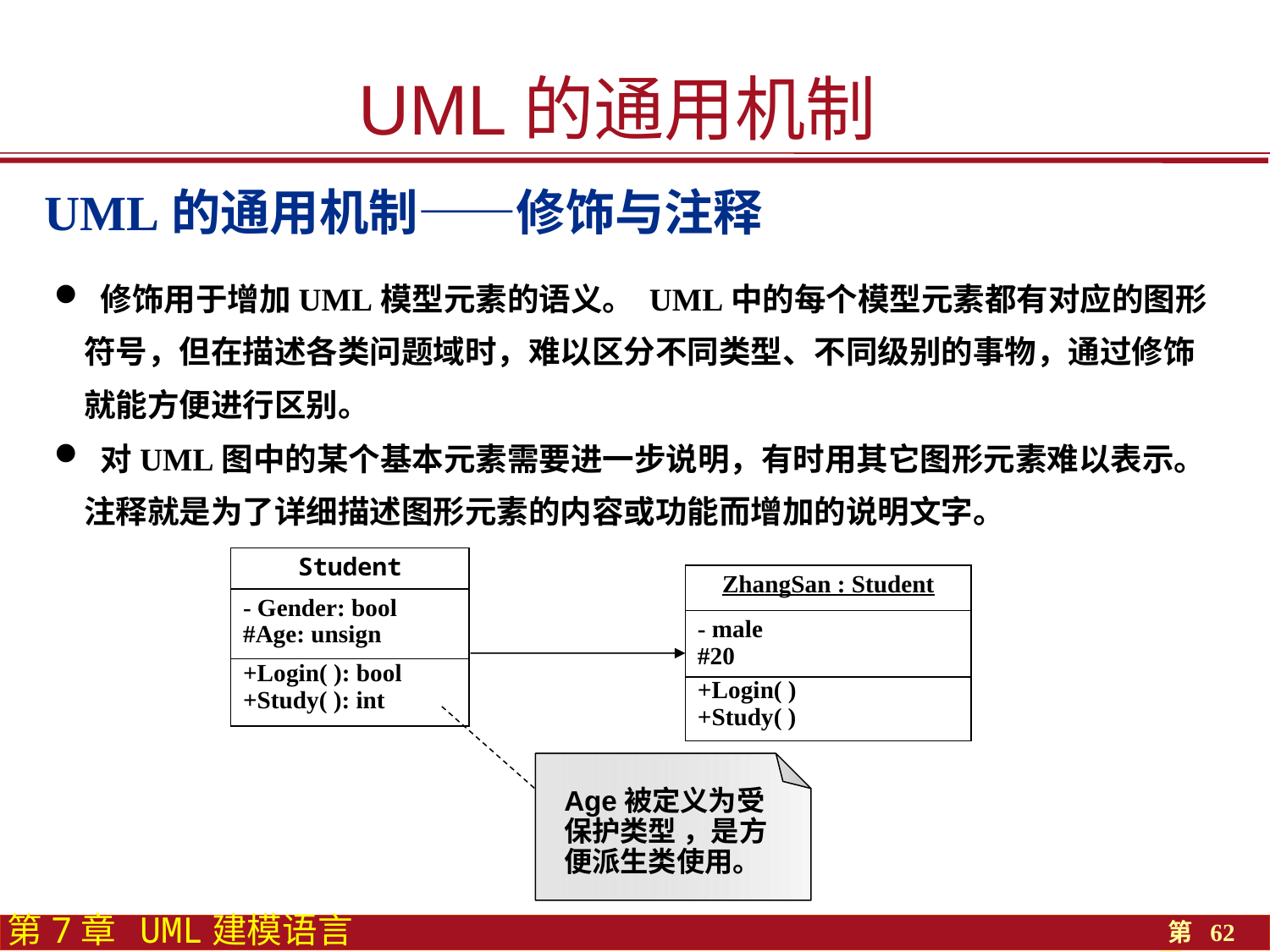

UML的通用机制
UML的通用机制——修饰与注释
 修饰用于增加UML模型元素的语义。 UML中的每个模型元素都有对应的图形符号，但在描述各类问题域时，难以区分不同类型、不同级别的事物，通过修饰就能方便进行区别。
 对UML图中的某个基本元素需要进一步说明，有时用其它图形元素难以表示。注释就是为了详细描述图形元素的内容或功能而增加的说明文字。
Student

+Login( ): bool
+Study( ): int
- Gender: bool
#Age: unsign
ZhangSan : Student

+Login( )
+Study( )
- male
#20

Age被定义为受保护类型 ，是方便派生类使用。